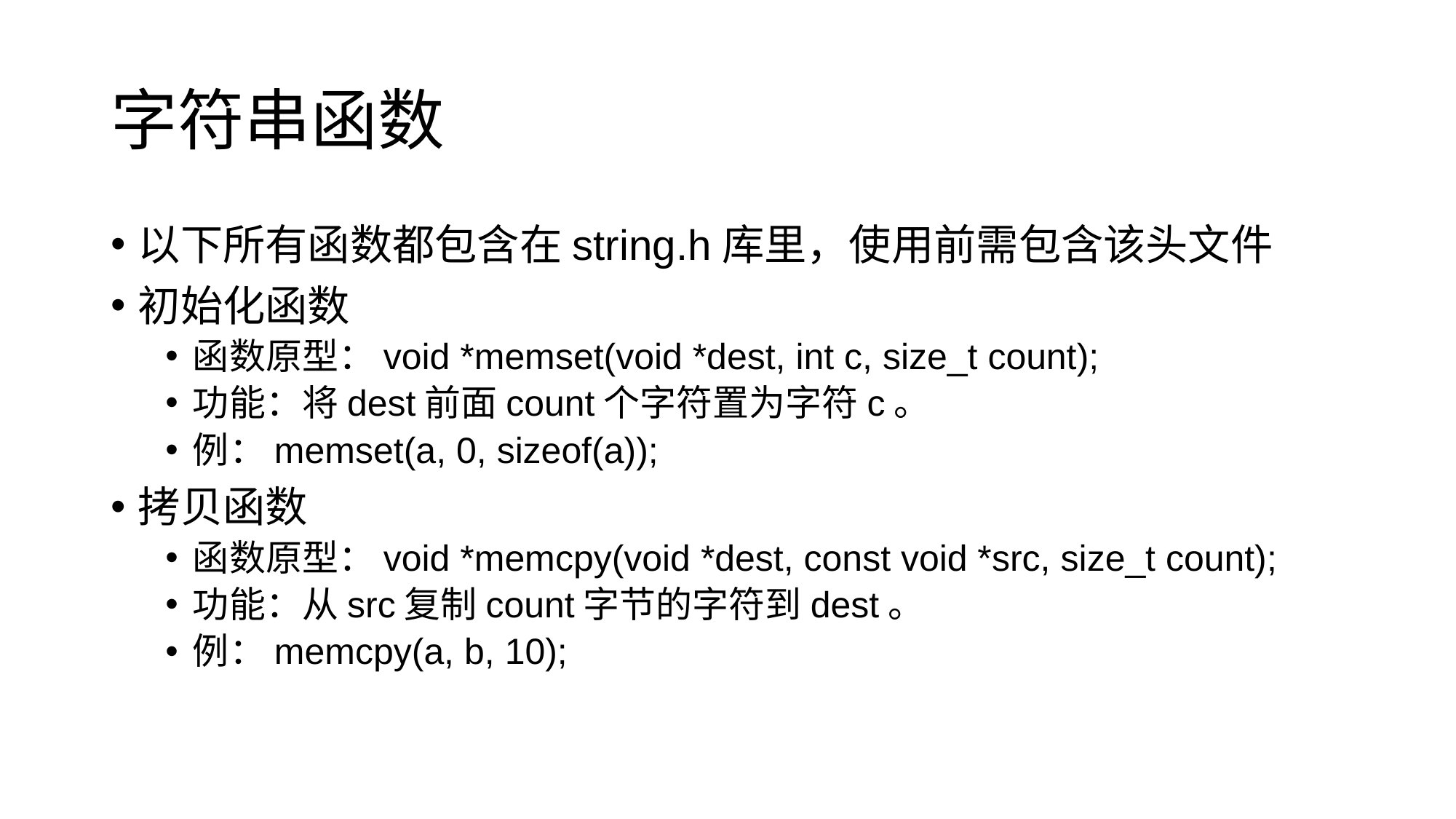

# 字符串函数
以下所有函数都包含在string.h库里，使用前需包含该头文件
初始化函数
函数原型：void *memset(void *dest, int c, size_t count);
功能：将dest前面count个字符置为字符c。
例：memset(a, 0, sizeof(a));
拷贝函数
函数原型：void *memcpy(void *dest, const void *src, size_t count);
功能：从src复制count字节的字符到dest。
例：memcpy(a, b, 10);